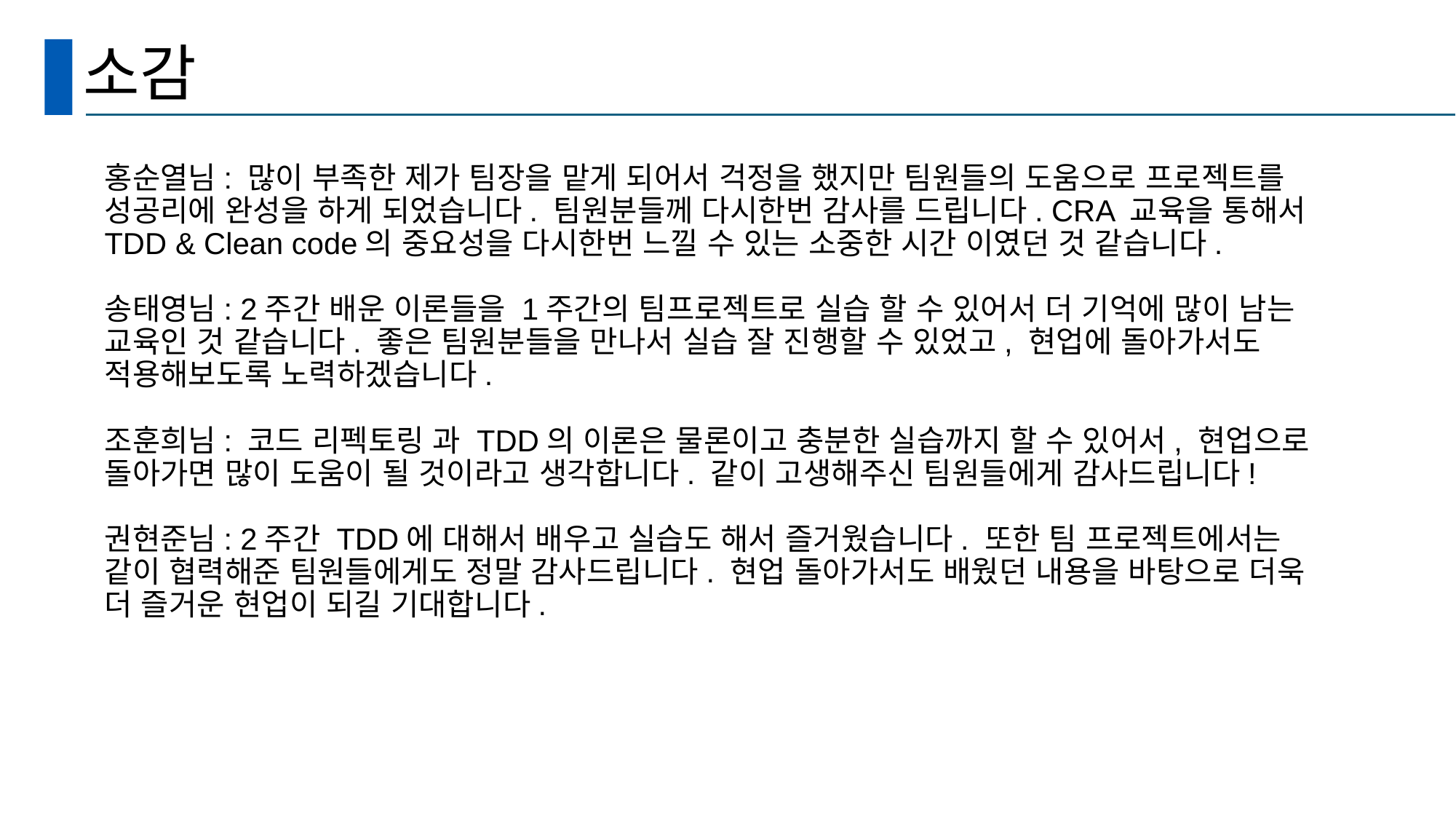

# 소감
홍순열님: 많이 부족한 제가 팀장을 맡게 되어서 걱정을 했지만 팀원들의 도움으로 프로젝트를 성공리에 완성을 하게 되었습니다. 팀원분들께 다시한번 감사를 드립니다. CRA 교육을 통해서 TDD & Clean code의 중요성을 다시한번 느낄 수 있는 소중한 시간 이였던 것 같습니다.

송태영님: 2주간 배운 이론들을 1주간의 팀프로젝트로 실습 할 수 있어서 더 기억에 많이 남는 교육인 것 같습니다. 좋은 팀원분들을 만나서 실습 잘 진행할 수 있었고, 현업에 돌아가서도 적용해보도록 노력하겠습니다.

조훈희님: 코드 리펙토링 과 TDD의 이론은 물론이고 충분한 실습까지 할 수 있어서, 현업으로 돌아가면 많이 도움이 될 것이라고 생각합니다. 같이 고생해주신 팀원들에게 감사드립니다!

권현준님: 2주간 TDD에 대해서 배우고 실습도 해서 즐거웠습니다. 또한 팀 프로젝트에서는 같이 협력해준 팀원들에게도 정말 감사드립니다. 현업 돌아가서도 배웠던 내용을 바탕으로 더욱 더 즐거운 현업이 되길 기대합니다.